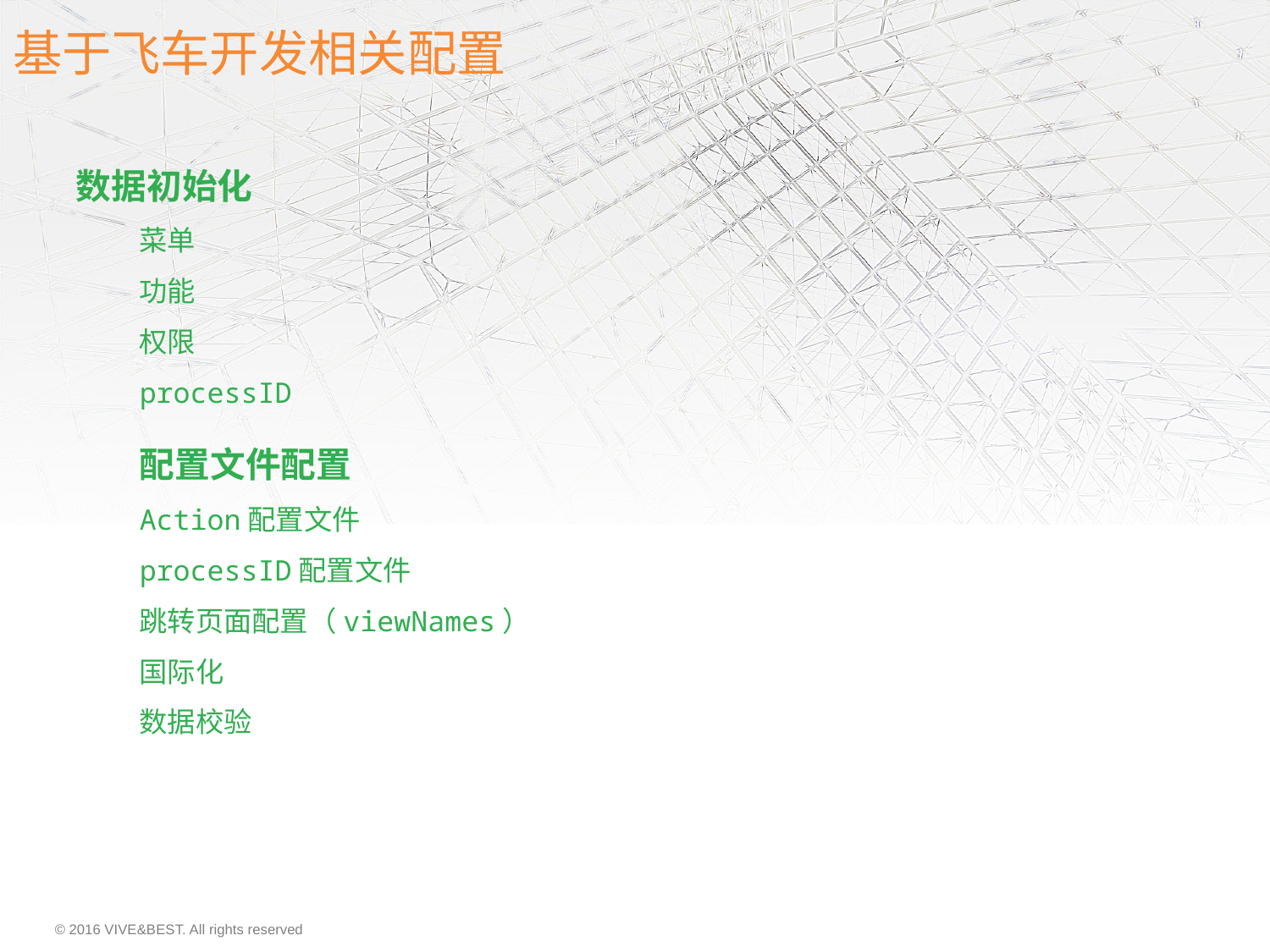

# 基于飞车开发相关配置
数据初始化
菜单
功能
权限
processID

配置文件配置
Action配置文件
processID配置文件
跳转页面配置（viewNames）
国际化
数据校验